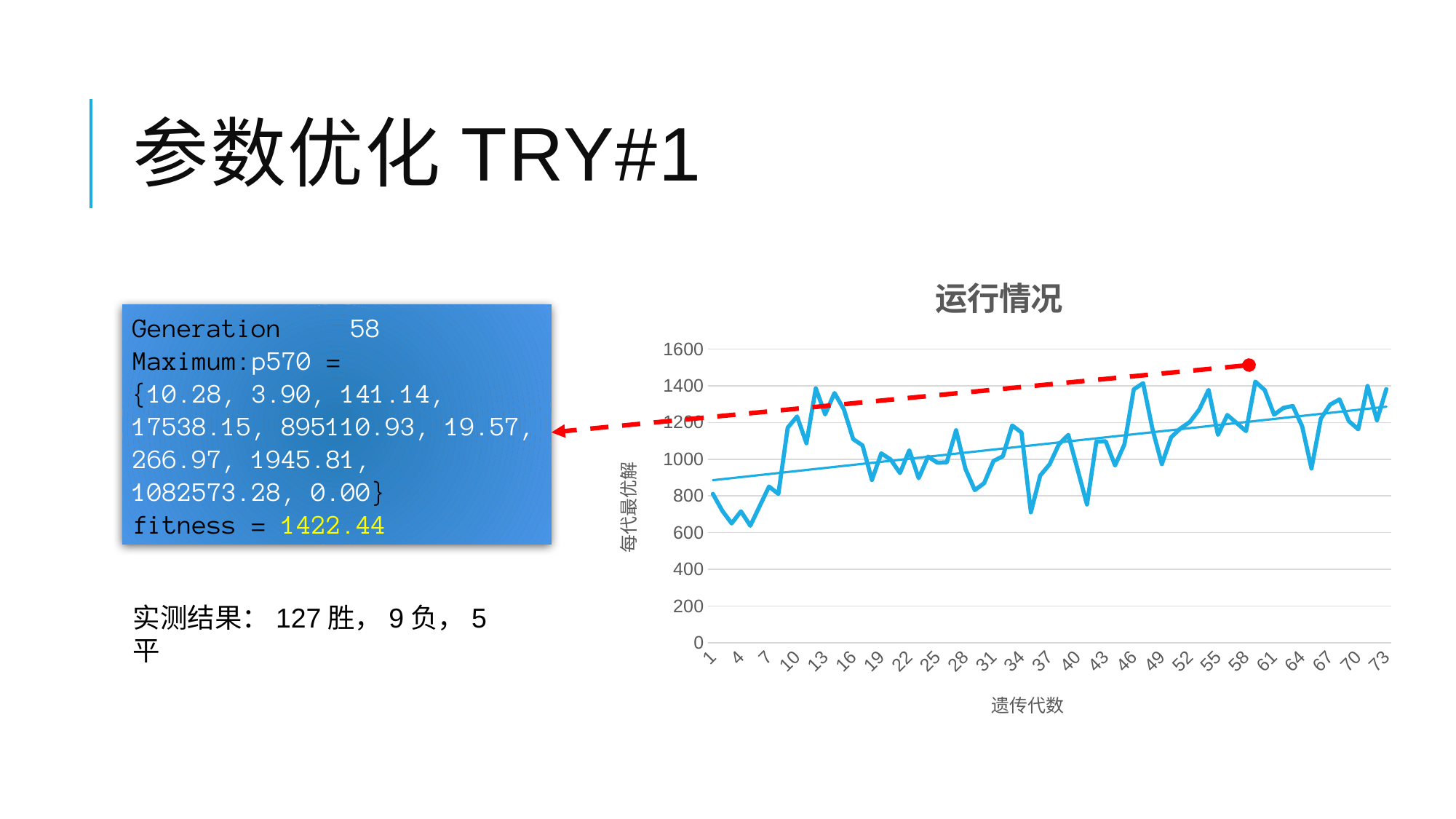

# 参数优化TRY#1

### Chart: 运行情况

| Category | 每代最优解 |
|---|---|
Generation	58
Maximum:p570 =
{10.28, 3.90, 141.14, 17538.15, 895110.93, 19.57, 266.97, 1945.81, 1082573.28, 0.00}
fitness = 1422.44
实测结果：127胜，9负，5平